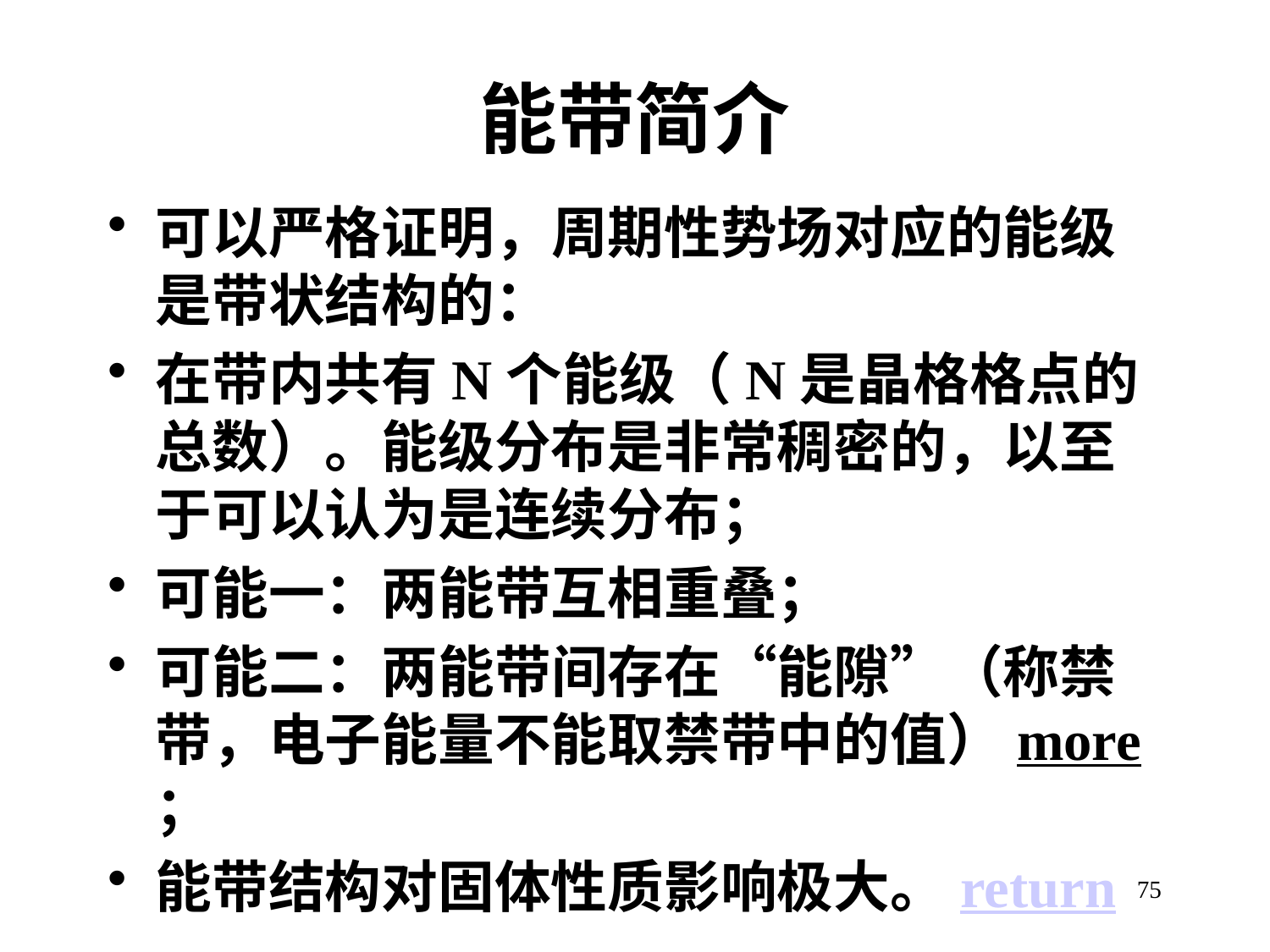

# 能带简介
可以严格证明，周期性势场对应的能级是带状结构的：
在带内共有N个能级（N是晶格格点的总数）。能级分布是非常稠密的，以至于可以认为是连续分布；
可能一：两能带互相重叠；
可能二：两能带间存在“能隙”（称禁带，电子能量不能取禁带中的值）more；
能带结构对固体性质影响极大。return
75